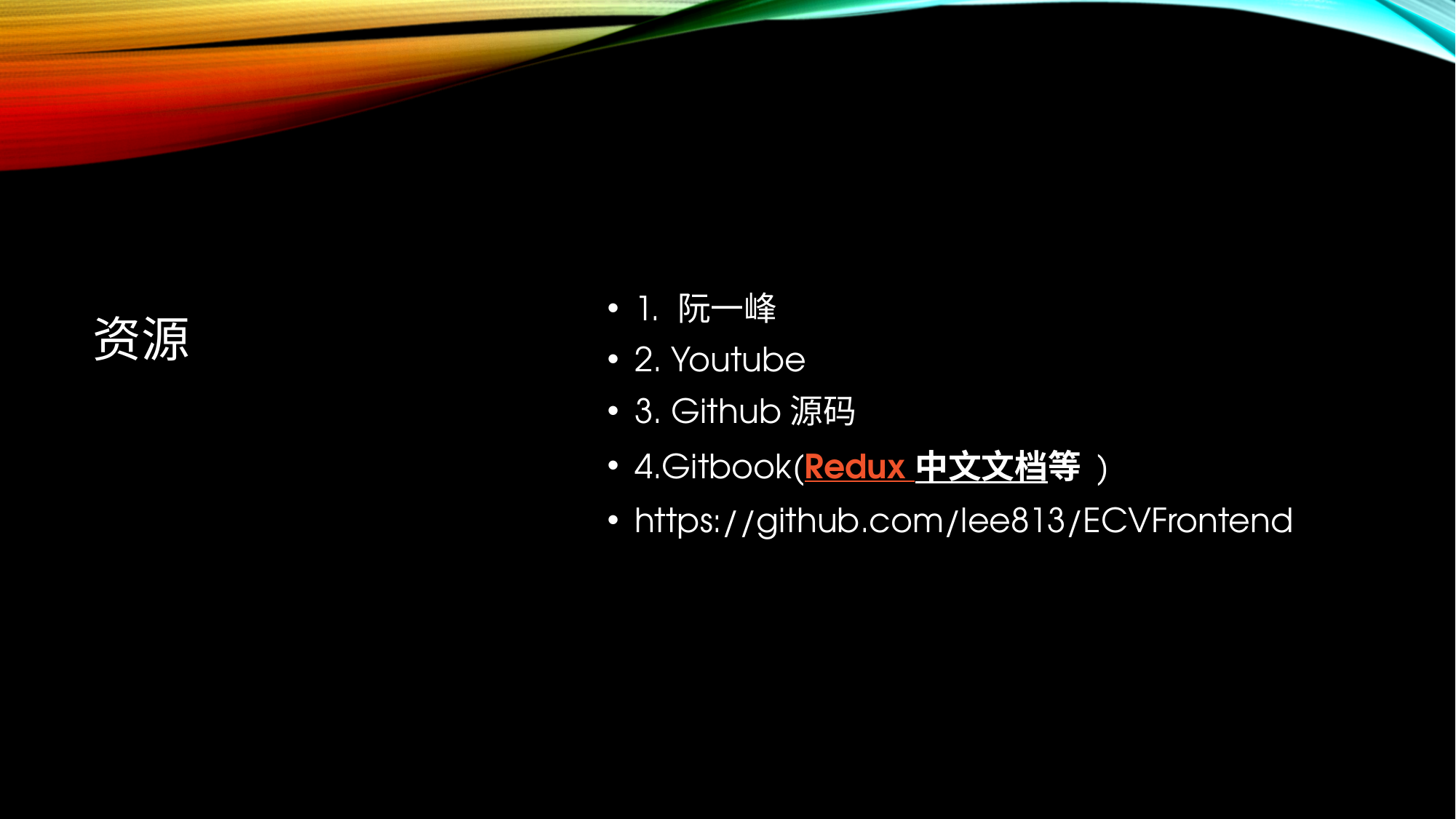

1. 阮一峰
2. Youtube
3. Github源码
4.Gitbook(Redux 中文文档等 )
https://github.com/lee813/ECVFrontend
# 资源